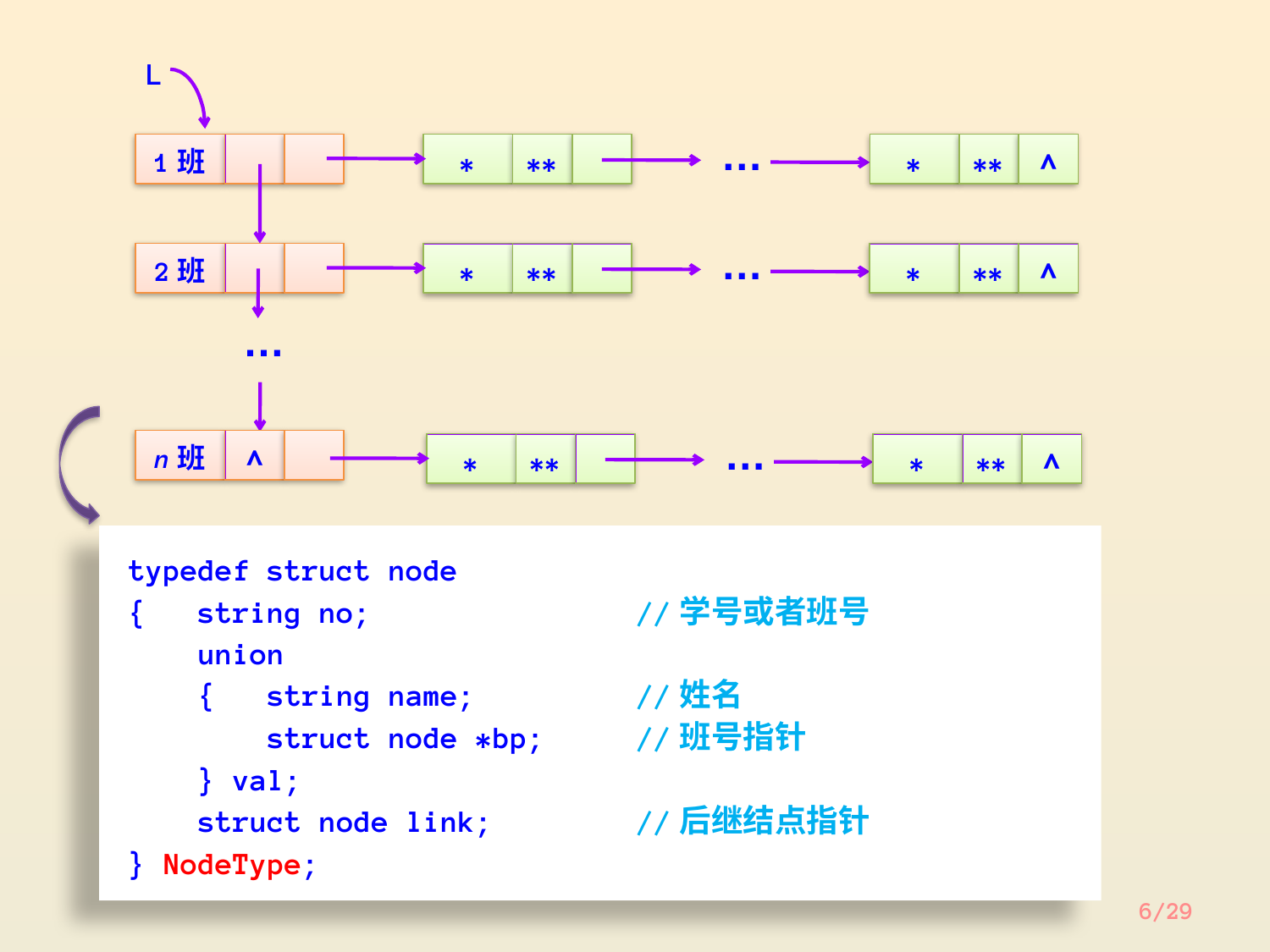

L

…
1班

*
**

*
**
∧
…
2班

*
**

*
**
∧
…
…
n班
∧

*
**

*
**
∧

typedef struct node
{   string no;			//学号或者班号
    union
    {   string name;		//姓名
        struct node *bp;	//班号指针
    } val;
    struct node link;		//后继结点指针
} NodeType;
6/29